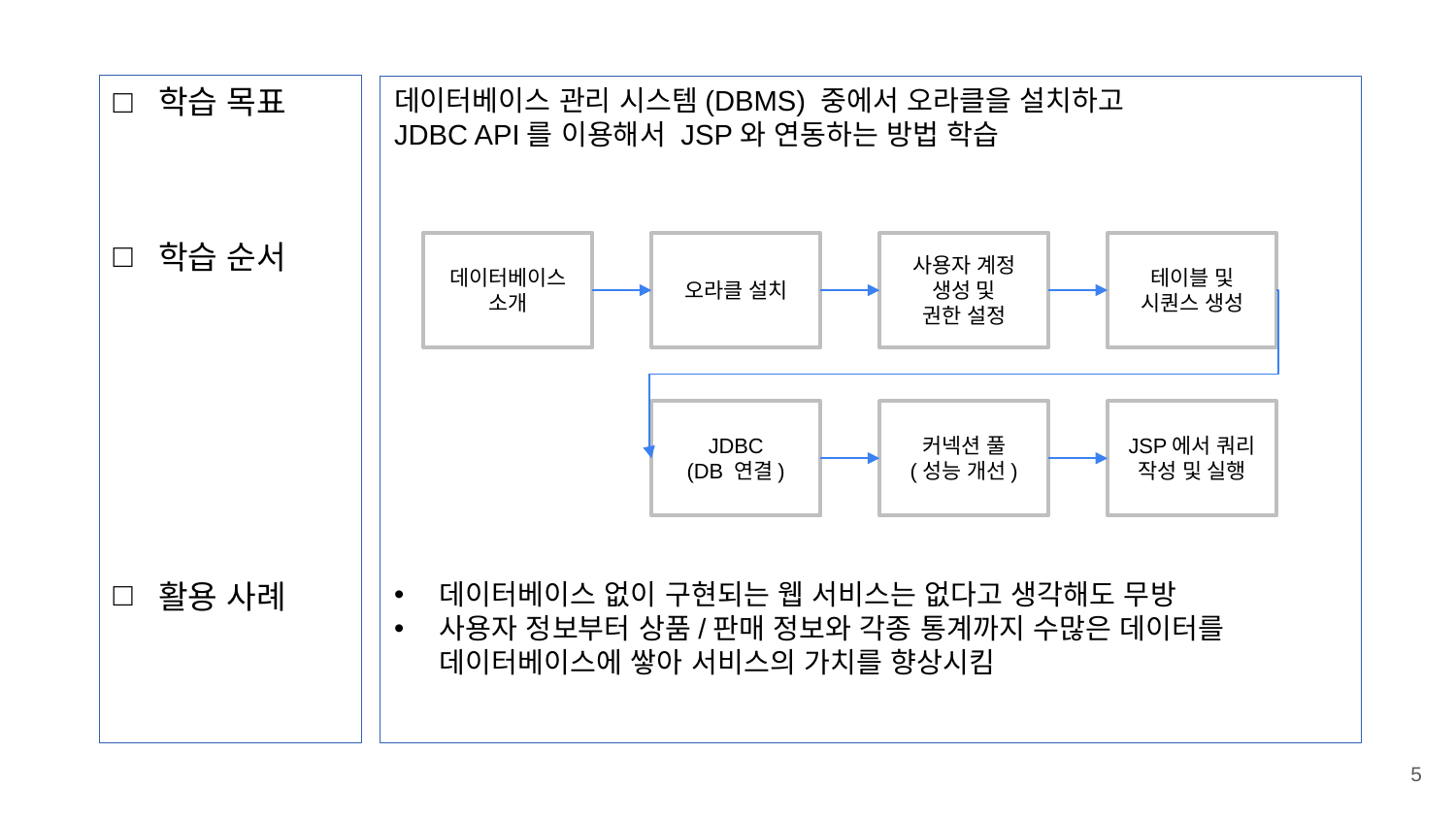

학습 목표

학습 순서

활용 사례
데이터베이스 관리 시스템(DBMS) 중에서 오라클을 설치하고
JDBC API를 이용해서 JSP와 연동하는 방법 학습

데이터베이스 없이 구현되는 웹 서비스는 없다고 생각해도 무방
사용자 정보부터 상품/판매 정보와 각종 통계까지 수많은 데이터를 데이터베이스에 쌓아 서비스의 가치를 향상시킴
데이터베이스
소개
오라클 설치
사용자 계정
생성 및
권한 설정
테이블 및
시퀀스 생성
JDBC
(DB 연결)
커넥션 풀
(성능 개선)
JSP에서 쿼리
작성 및 실행
5